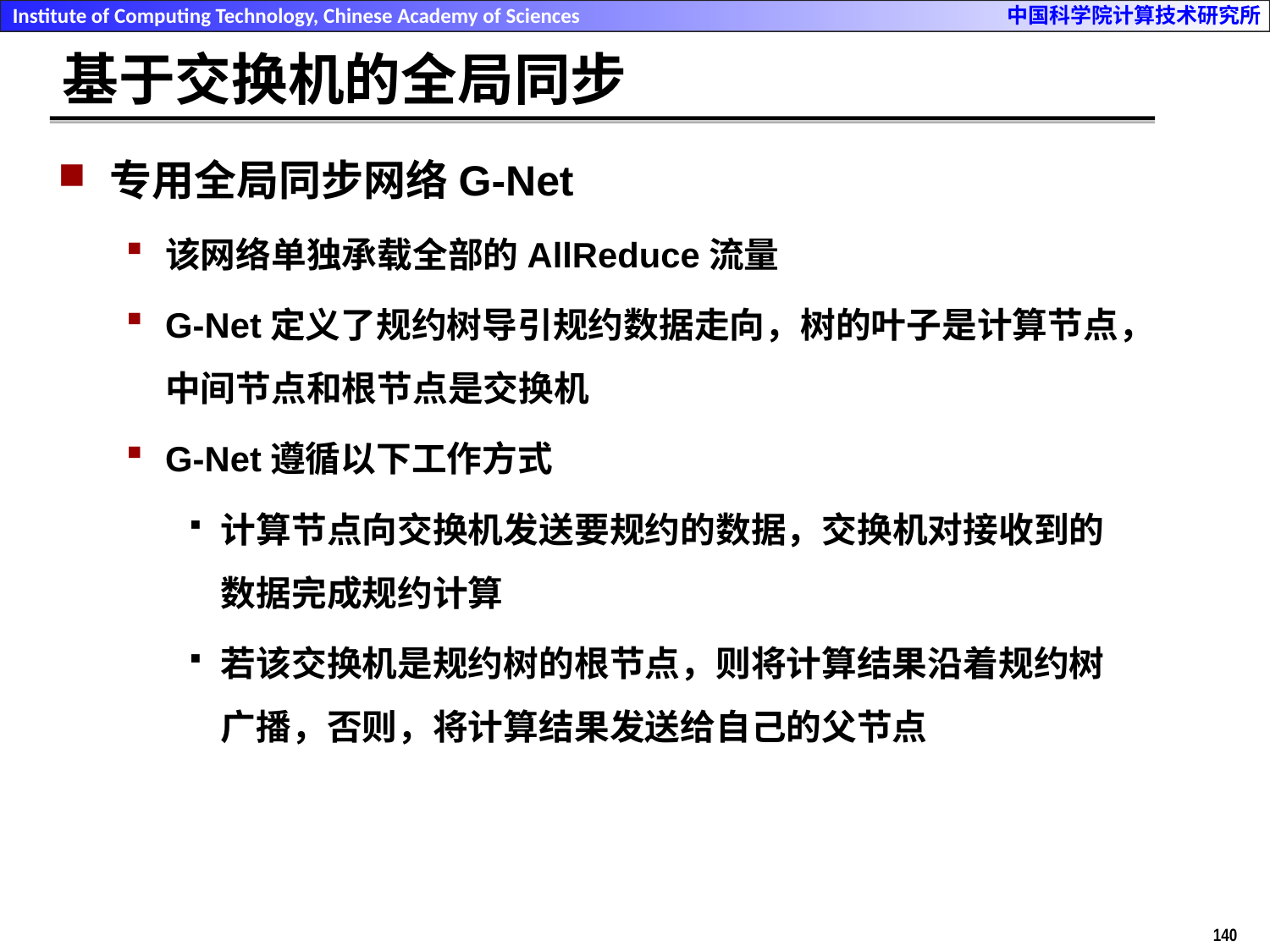

基于交换机的全局同步
专用全局同步网络G-Net
该网络单独承载全部的AllReduce流量
G-Net定义了规约树导引规约数据走向，树的叶子是计算节点，中间节点和根节点是交换机
G-Net遵循以下工作方式
计算节点向交换机发送要规约的数据，交换机对接收到的数据完成规约计算
若该交换机是规约树的根节点，则将计算结果沿着规约树广播，否则，将计算结果发送给自己的父节点